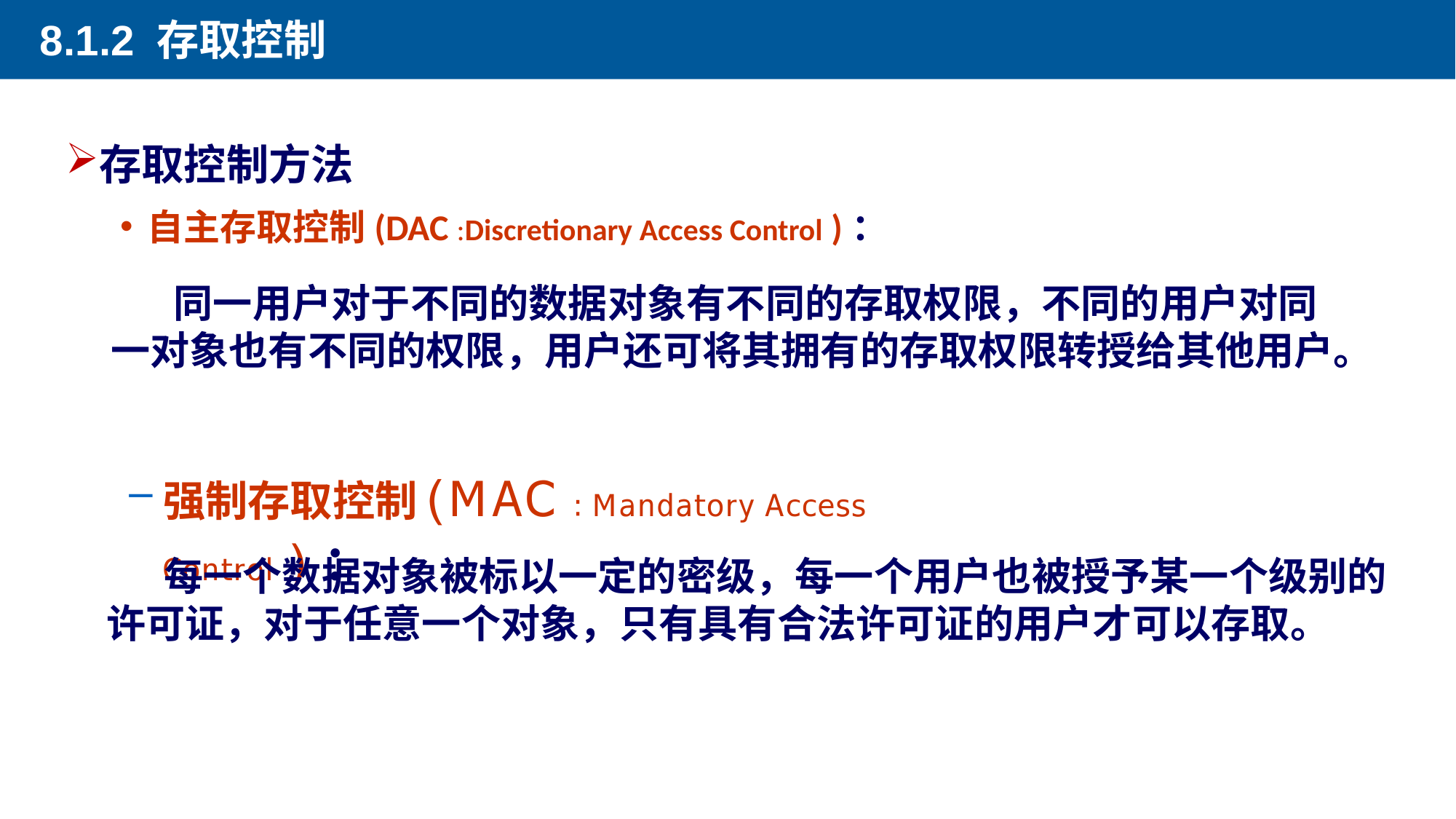

8.1.2 存取控制
存取控制方法
自主存取控制(DAC :Discretionary Access Control )：
      同一用户对于不同的数据对象有不同的存取权限，不同的用户对同一对象也有不同的权限，用户还可将其拥有的存取权限转授给其他用户。

强制存取控制(MAC : Mandatory Access Control )：
          每一个数据对象被标以一定的密级，每一个用户也被授予某一个级别的许可证，对于任意一个对象，只有具有合法许可证的用户才可以存取。